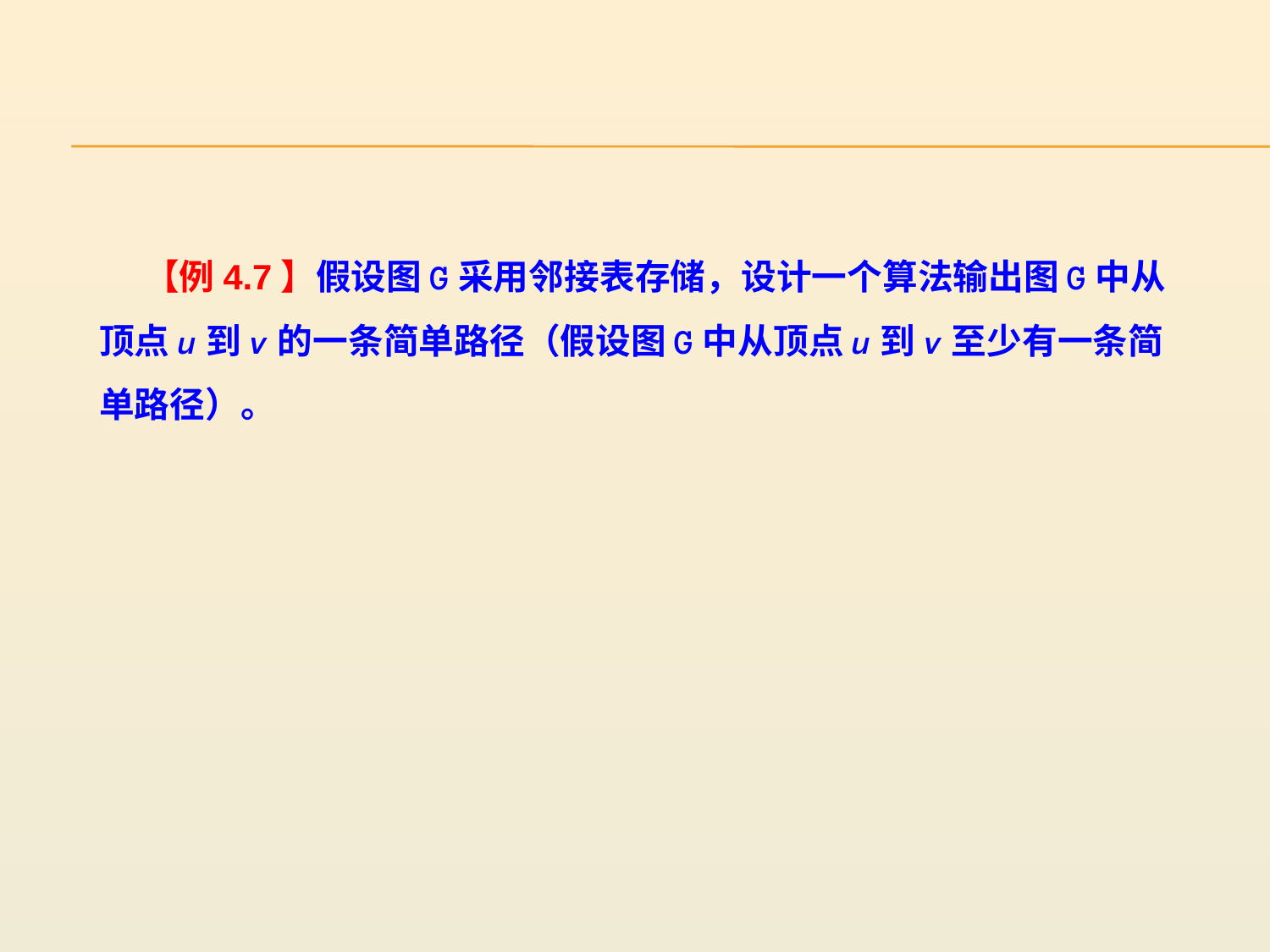

【例4.7】假设图G采用邻接表存储，设计一个算法输出图G中从顶点u到v的一条简单路径（假设图G中从顶点u到v至少有一条简单路径）。